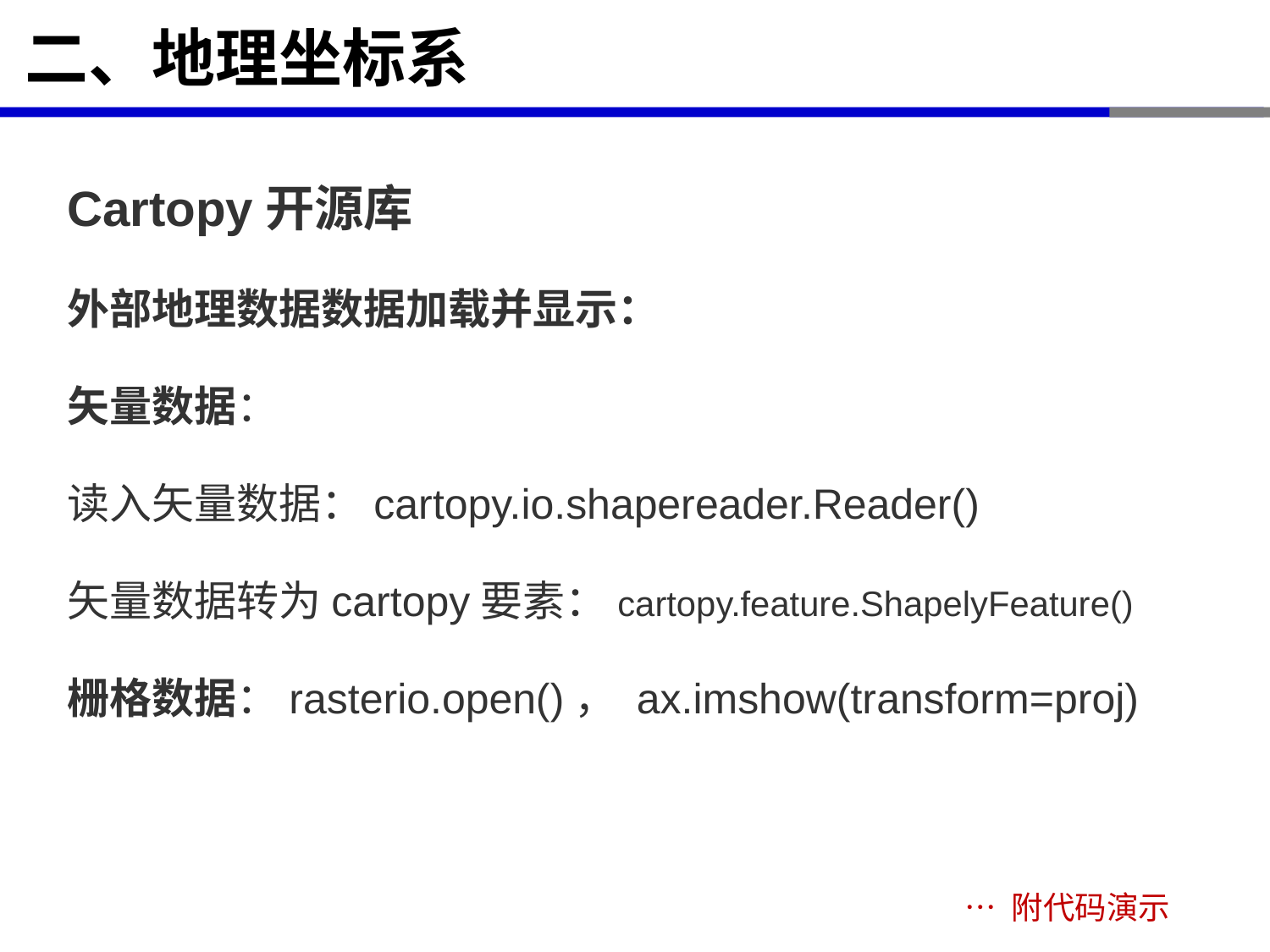

# 二、地理坐标系
Cartopy开源库
外部地理数据数据加载并显示：
矢量数据：
读入矢量数据：cartopy.io.shapereader.Reader()
矢量数据转为cartopy要素：cartopy.feature.ShapelyFeature()
栅格数据：rasterio.open()， ax.imshow(transform=proj)
… 附代码演示